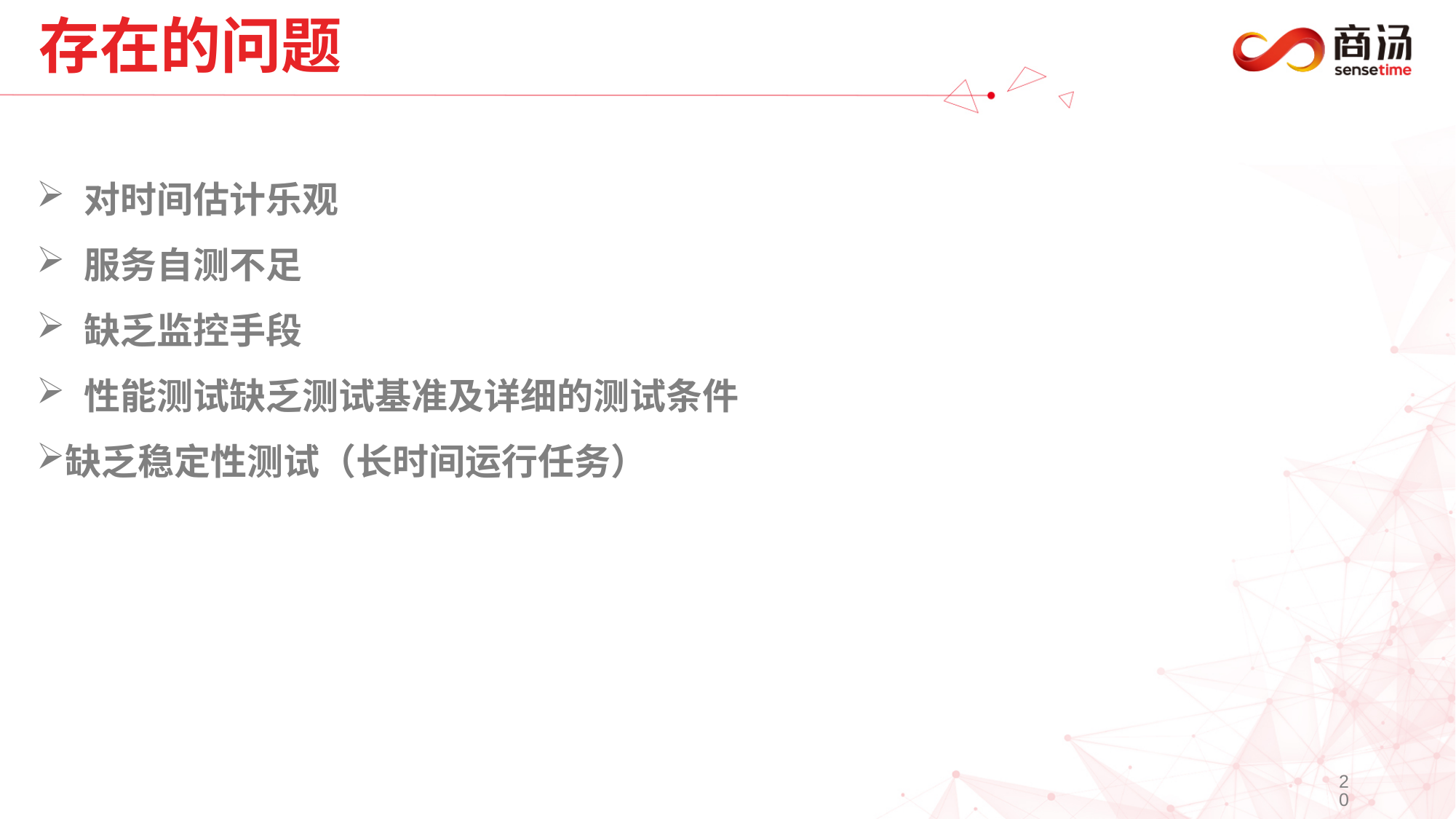

# 存在的问题
 对时间估计乐观
 服务自测不足
 缺乏监控手段
 性能测试缺乏测试基准及详细的测试条件
缺乏稳定性测试（长时间运行任务）
20